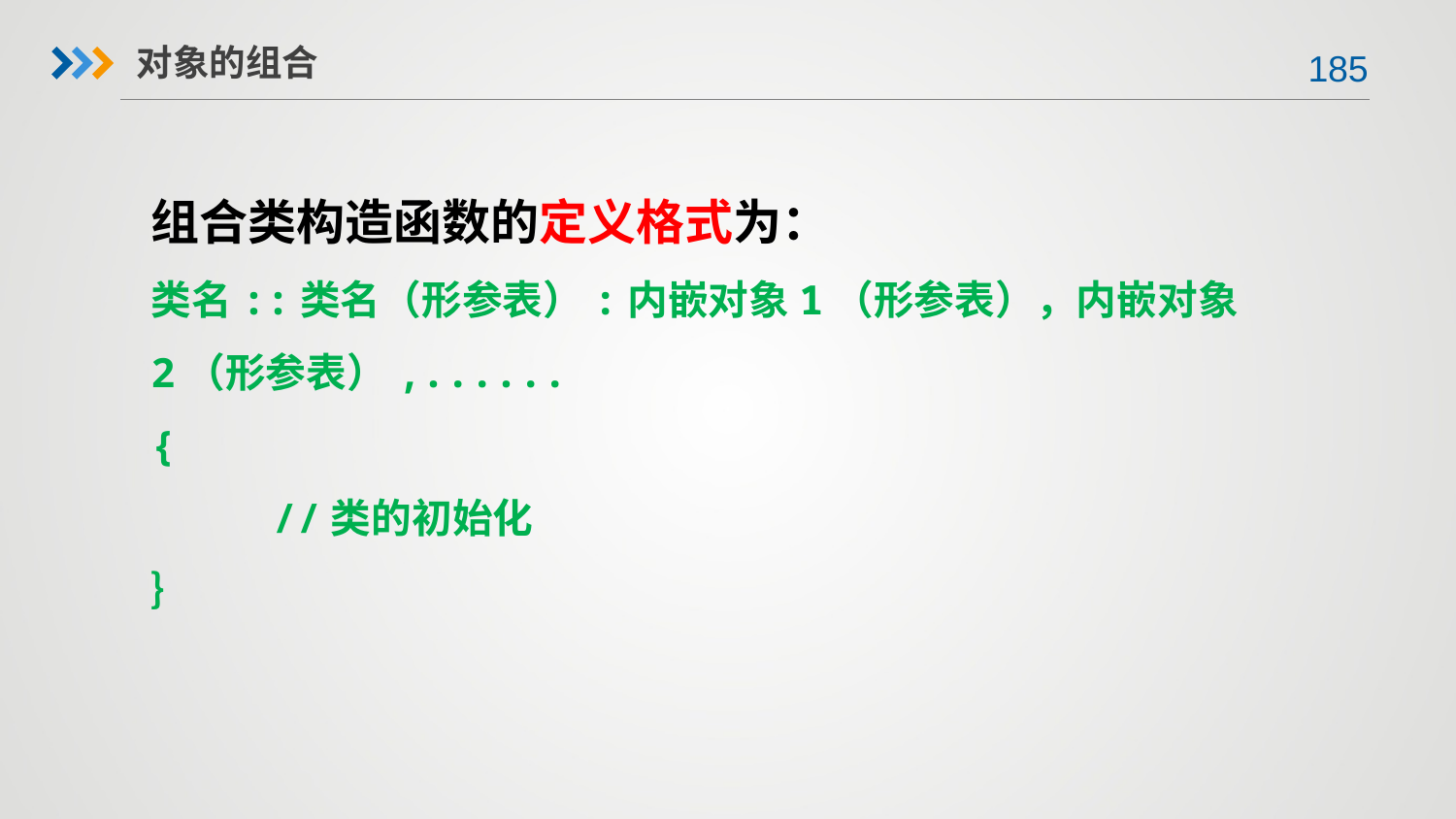

对象的组合
组合类构造函数的定义格式为：
类名::类名（形参表）:内嵌对象1（形参表），内嵌对象2（形参表）,......
{
     //类的初始化
｝